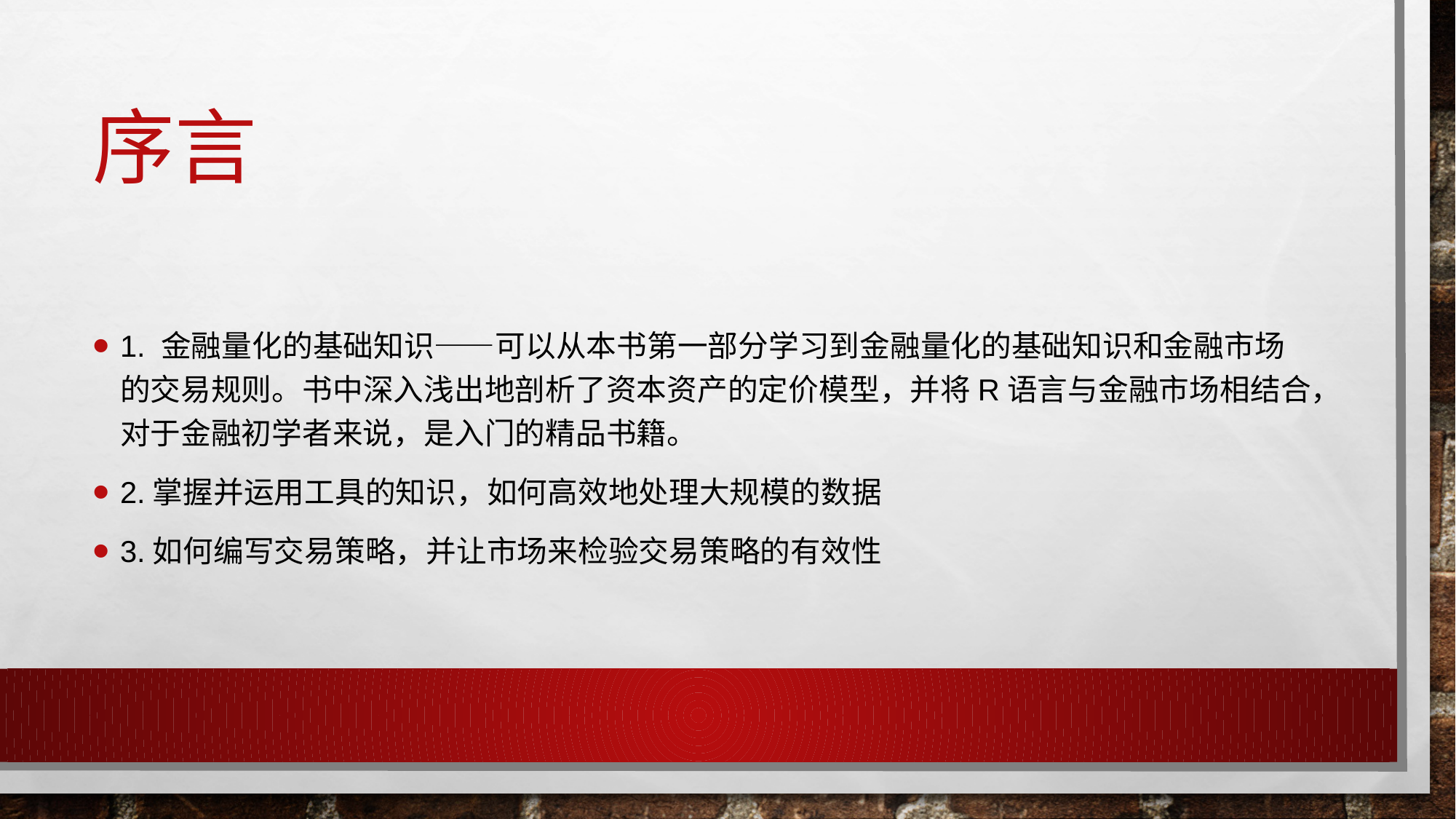

# 序言
1. ⾦融量化的基础知识——可以从本书第⼀部分学习到⾦融量化的基础知识和⾦融市场的交易规则。书中深⼊浅出地剖析了资本资产的定价模型，并将R语⾔与⾦融市场相结合，对于⾦融初学者来说，是⼊门的精品书籍。
2.掌握并运用工具的知识，如何⾼效地处理⼤规模的数据
3.如何编写交易策略，并让市场来检验交易策略的有效性